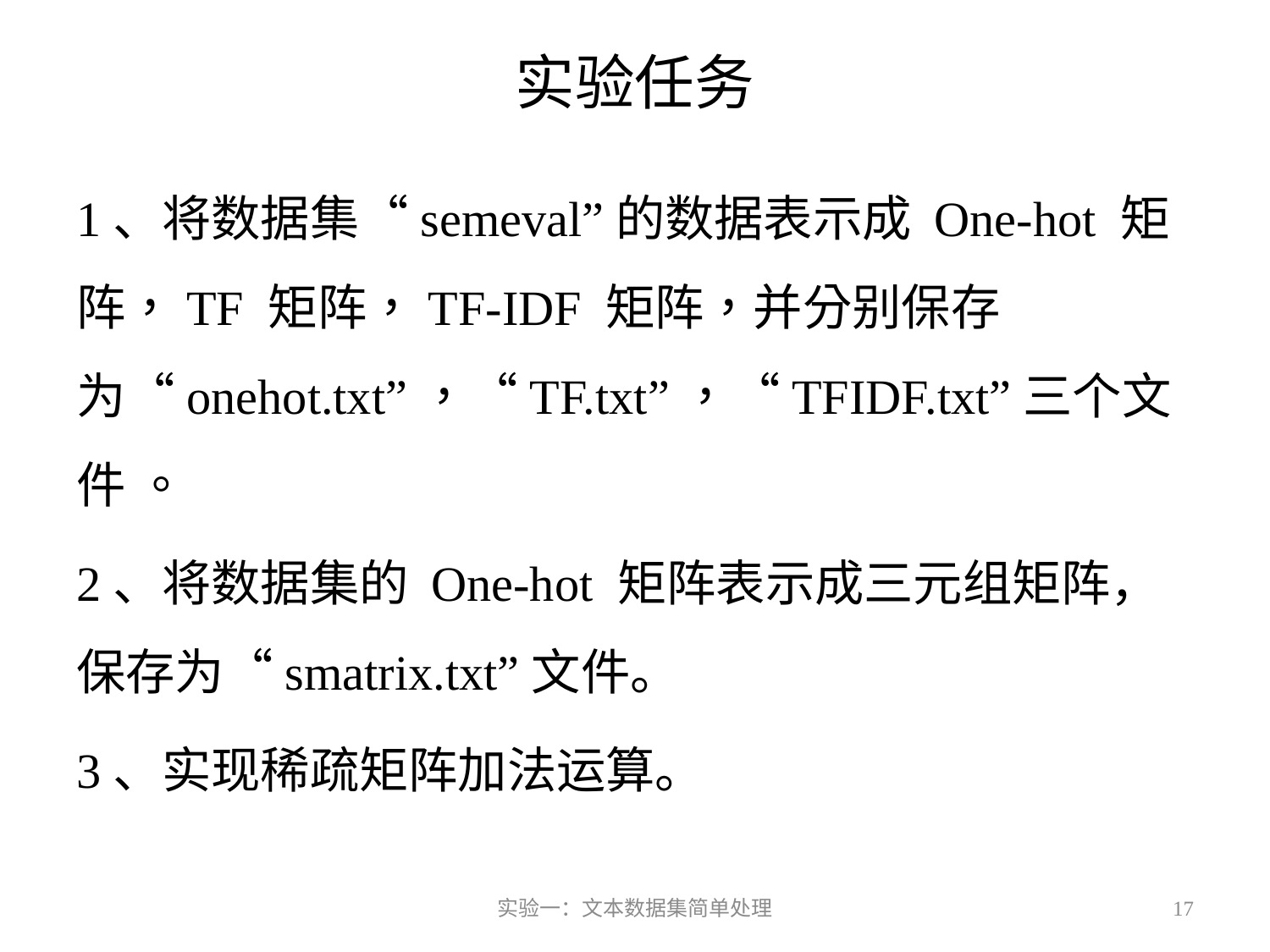

# 实验任务
1、将数据集“semeval”的数据表示成 One-hot 矩阵，TF 矩阵，TF-IDF 矩阵，并分别保存为“onehot.txt”，“TF.txt”，“TFIDF.txt”三个文件 。
2、将数据集的 One-hot 矩阵表示成三元组矩阵，保存为“smatrix.txt”文件。
3、实现稀疏矩阵加法运算。

实验一：文本数据集简单处理
17